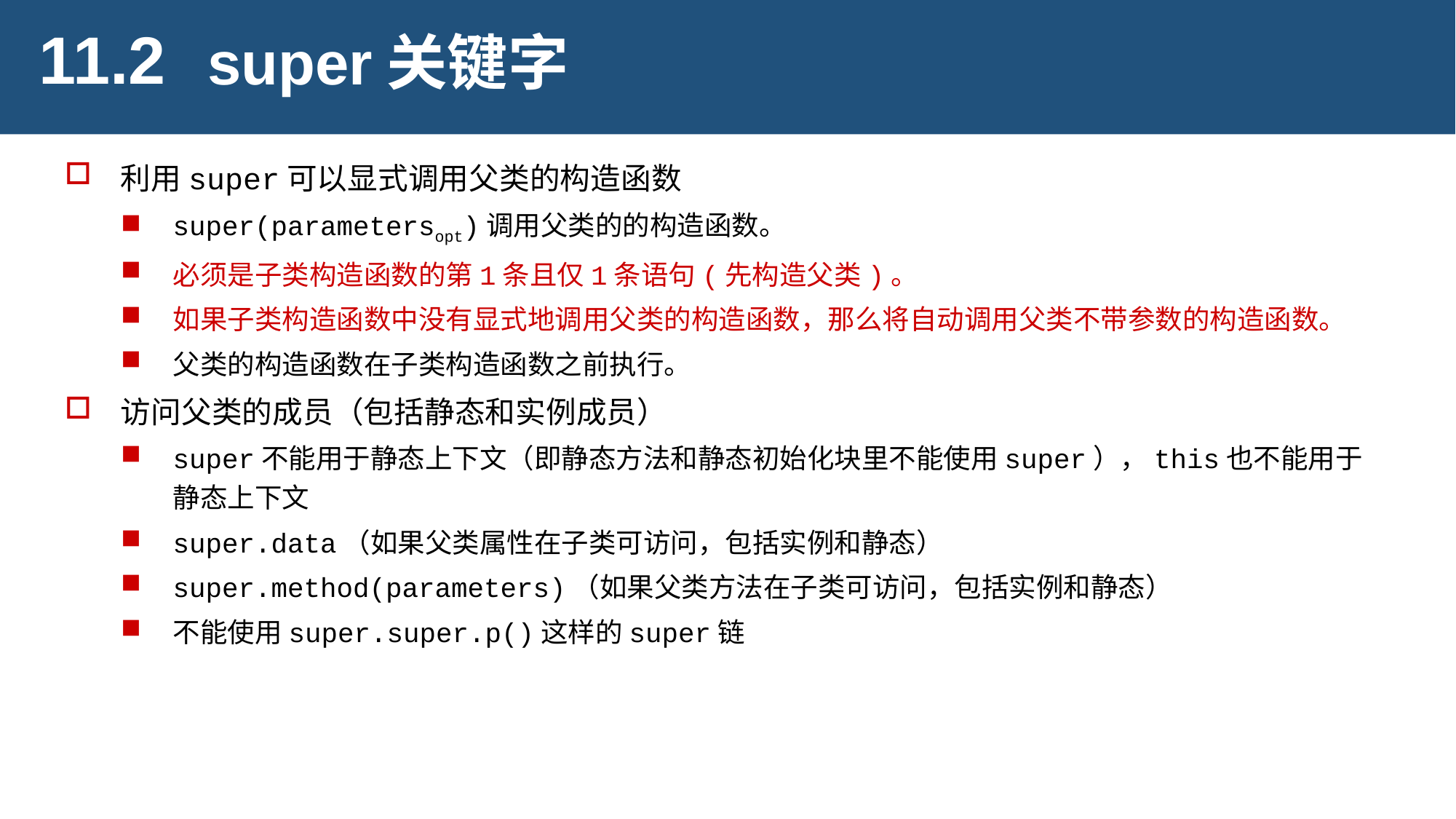

11.2
super关键字
利用super可以显式调用父类的构造函数
super(parametersopt)调用父类的的构造函数。
必须是子类构造函数的第1条且仅1条语句(先构造父类)。
如果子类构造函数中没有显式地调用父类的构造函数，那么将自动调用父类不带参数的构造函数。
父类的构造函数在子类构造函数之前执行。
访问父类的成员（包括静态和实例成员）
super不能用于静态上下文（即静态方法和静态初始化块里不能使用super），this也不能用于静态上下文
super.data（如果父类属性在子类可访问，包括实例和静态）
super.method(parameters)（如果父类方法在子类可访问，包括实例和静态）
不能使用super.super.p()这样的super链